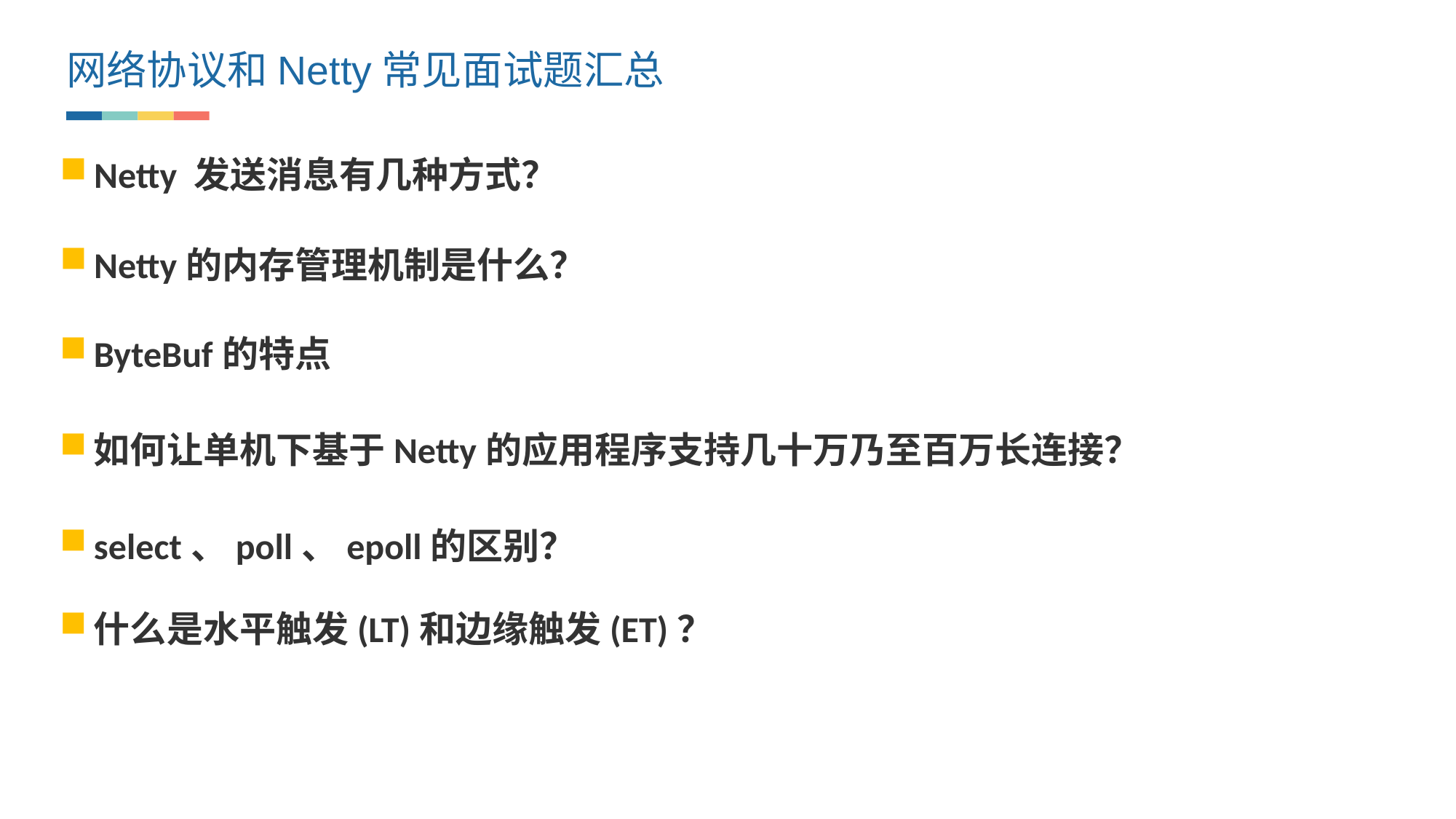

网络协议和Netty常见面试题汇总

Netty 发送消息有几种方式？
Netty的内存管理机制是什么？
ByteBuf的特点
如何让单机下基于Netty的应用程序支持几十万乃至百万长连接？
select、poll、epoll的区别？
什么是水平触发(LT)和边缘触发(ET)？